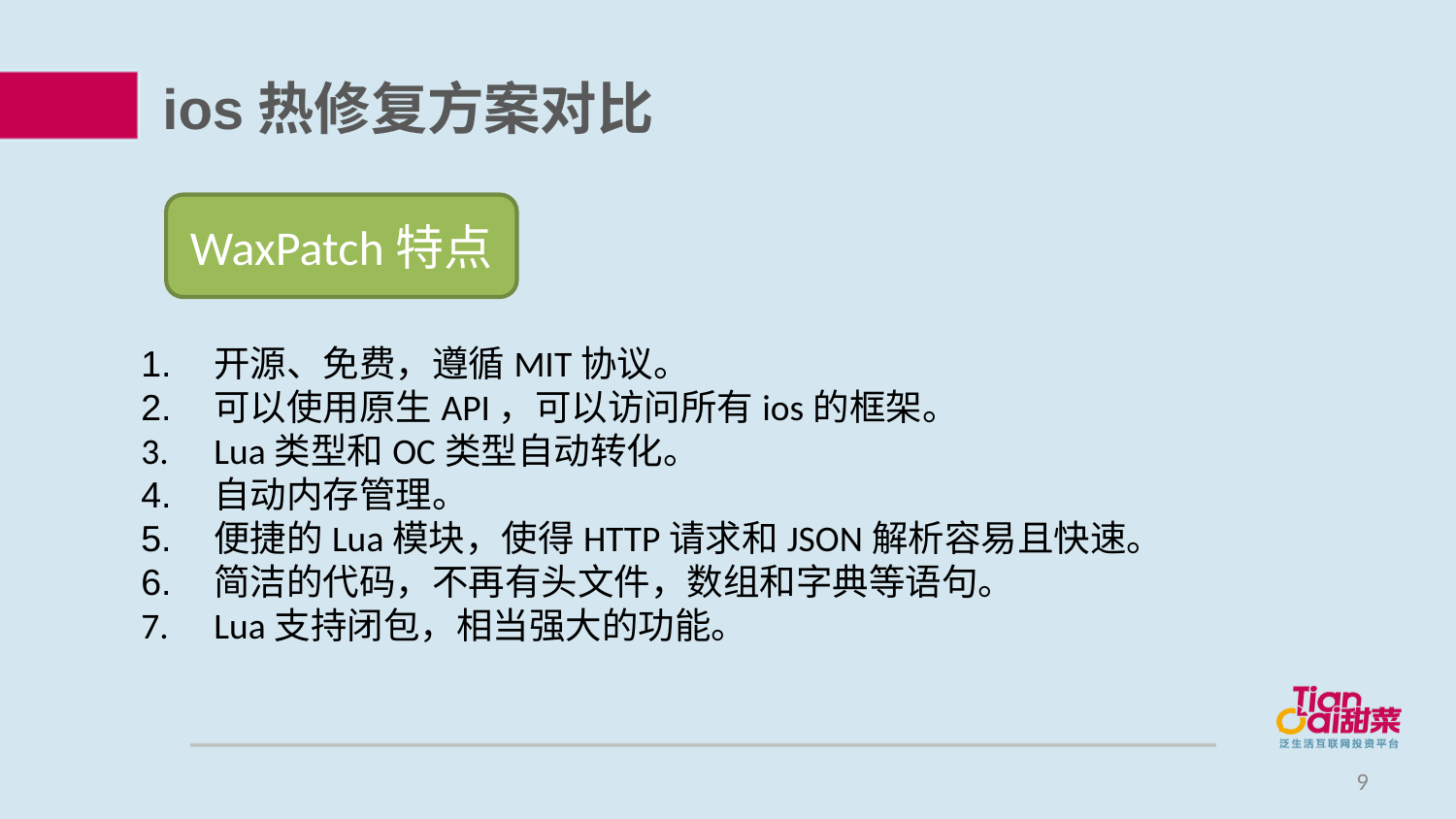

# ios热修复方案对比
WaxPatch特点
开源、免费，遵循MIT协议。
可以使用原生API，可以访问所有ios的框架。
Lua类型和OC类型自动转化。
自动内存管理。
便捷的Lua模块，使得HTTP请求和JSON解析容易且快速。
简洁的代码，不再有头文件，数组和字典等语句。
Lua支持闭包，相当强大的功能。

9